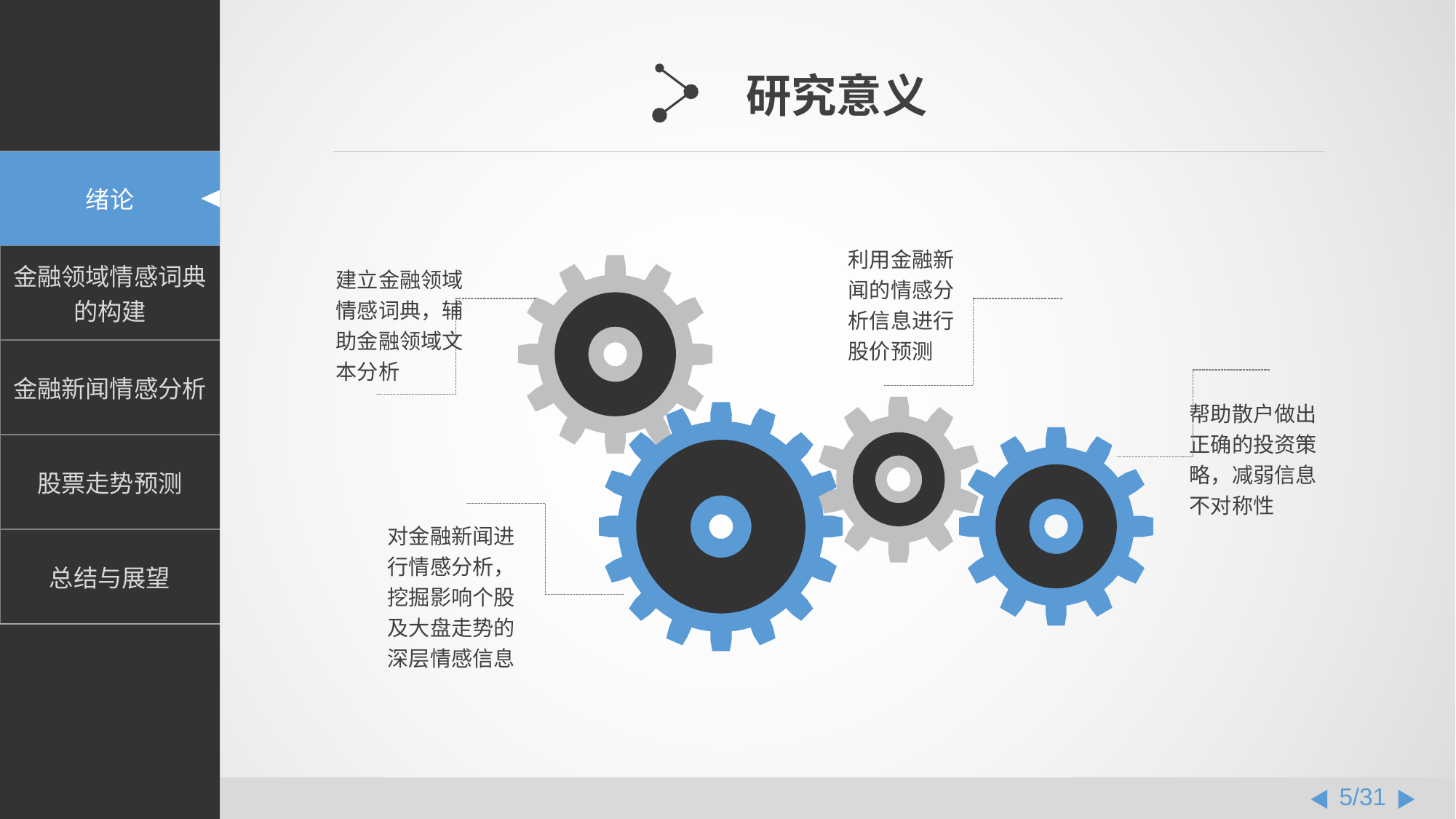

研究意义
利用金融新闻的情感分析信息进行股价预测

建立金融领域情感词典，辅助金融领域文本分析
帮助散户做出正确的投资策略，减弱信息不对称性

对金融新闻进行情感分析，挖掘影响个股及大盘走势的深层情感信息